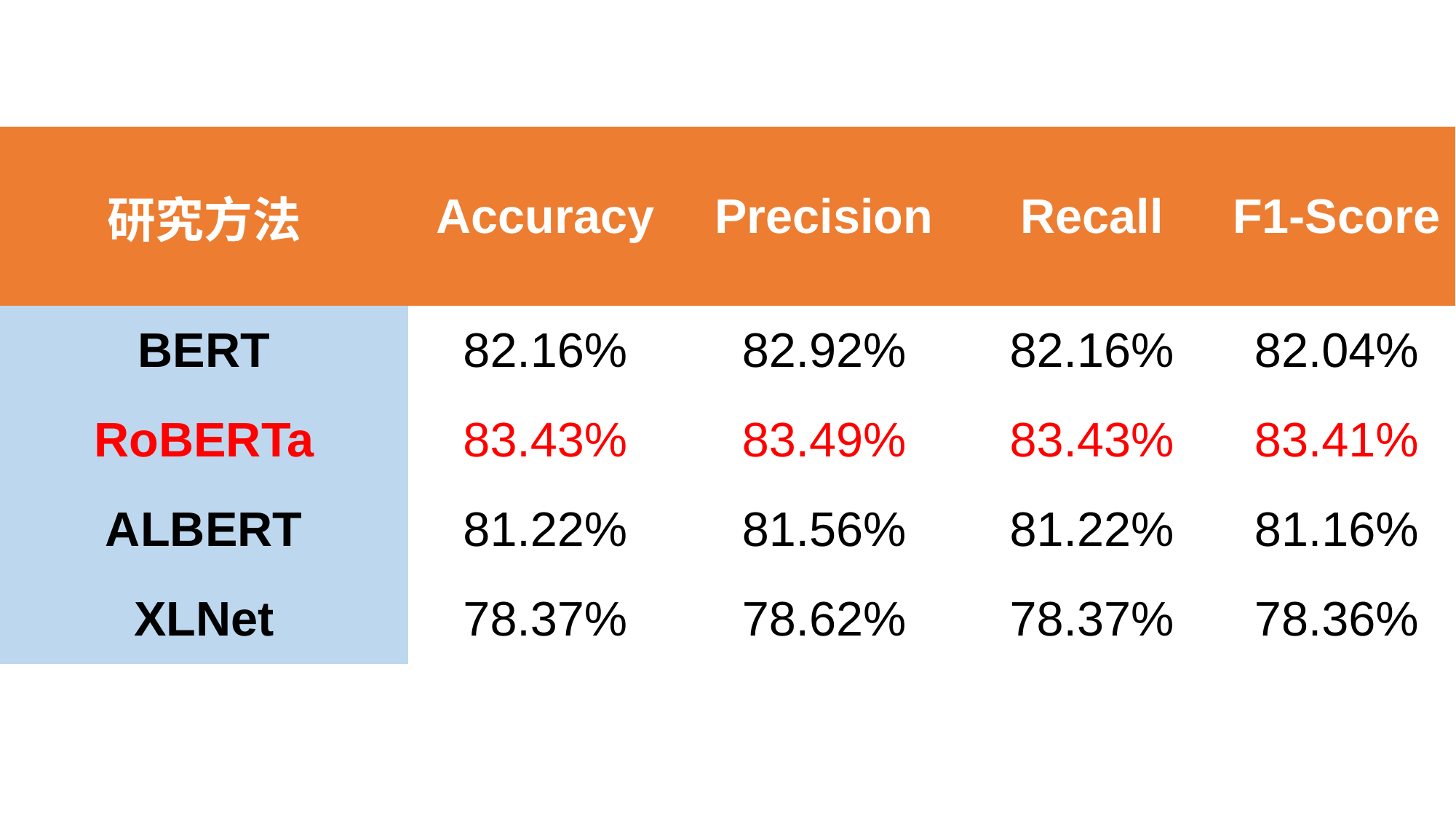

| 研究方法 | Accuracy | Precision | Recall | F1-Score |
| --- | --- | --- | --- | --- |
| BERT | 82.16% | 82.92% | 82.16% | 82.04% |
| RoBERTa | 83.43% | 83.49% | 83.43% | 83.41% |
| ALBERT | 81.22% | 81.56% | 81.22% | 81.16% |
| XLNet | 78.37% | 78.62% | 78.37% | 78.36% |